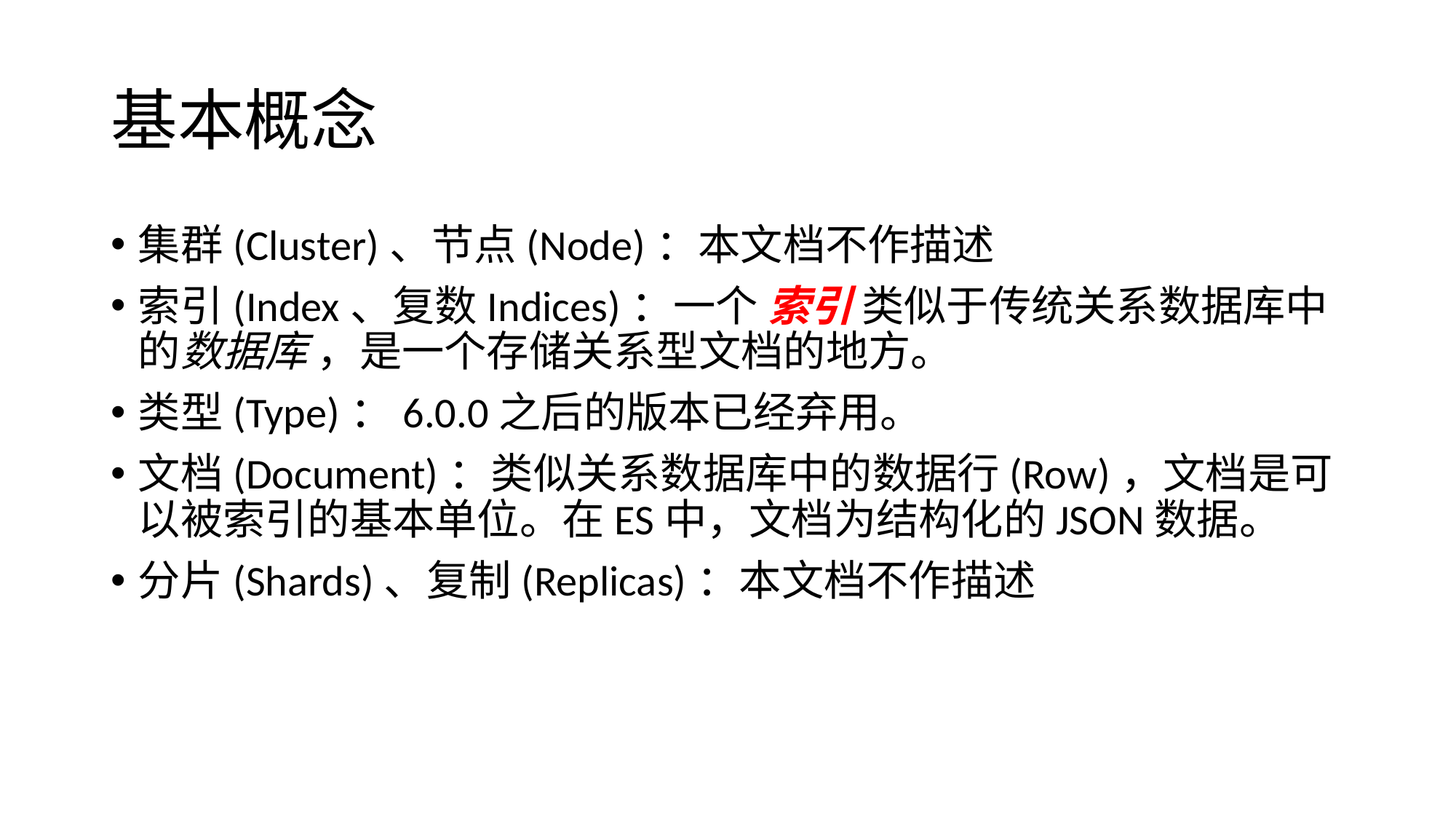

# 基本概念
集群(Cluster)、节点(Node)：本文档不作描述
索引(Index、复数Indices)：一个 索引 类似于传统关系数据库中的数据库 ，是一个存储关系型文档的地方。
类型(Type)：6.0.0之后的版本已经弃用。
文档(Document)：类似关系数据库中的数据行(Row)，文档是可以被索引的基本单位。在ES中，文档为结构化的JSON数据。
分片(Shards)、复制(Replicas)：本文档不作描述